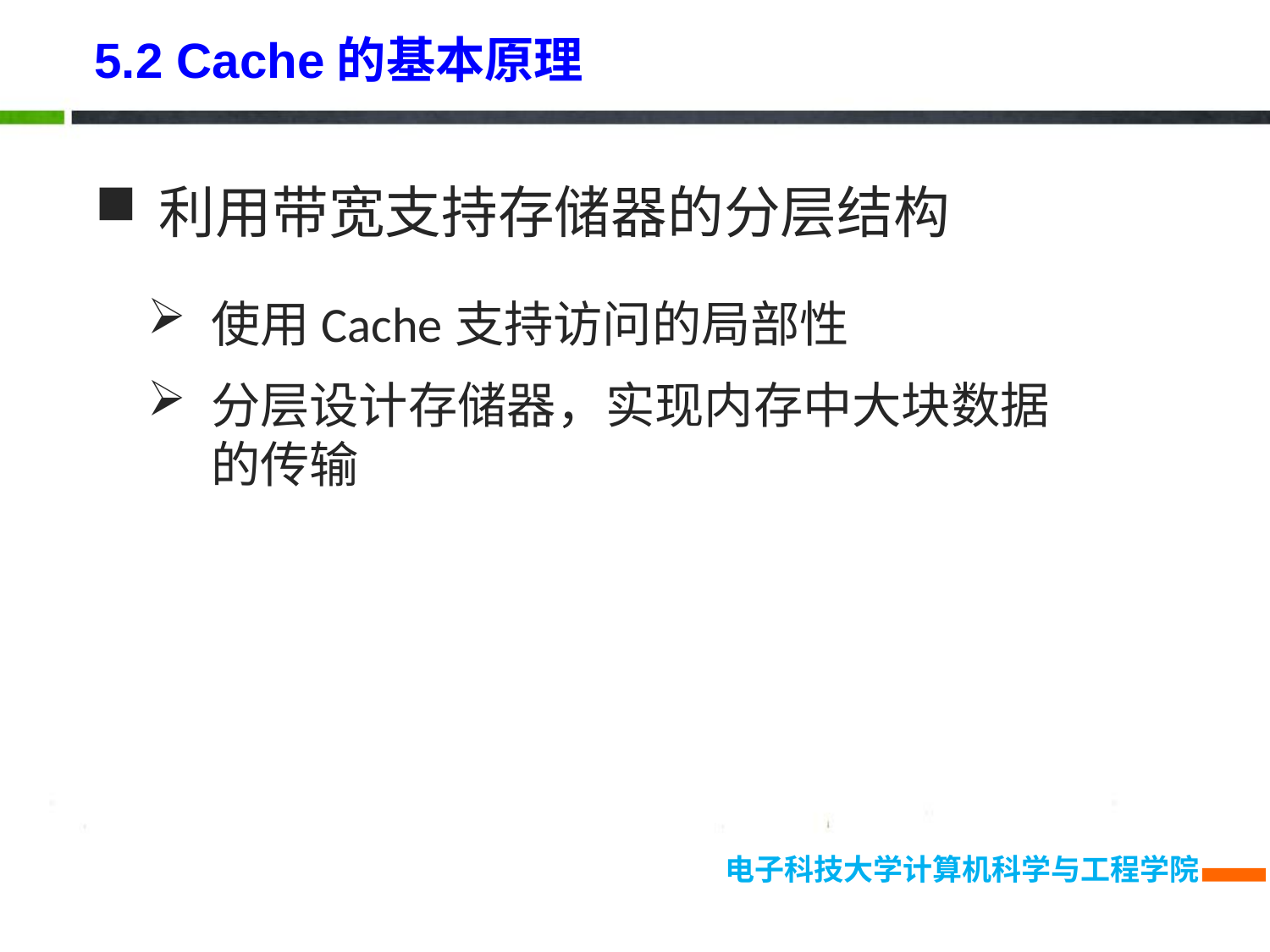

5.2 Cache的基本原理
利用带宽支持存储器的分层结构
使用Cache支持访问的局部性
分层设计存储器，实现内存中大块数据的传输
18